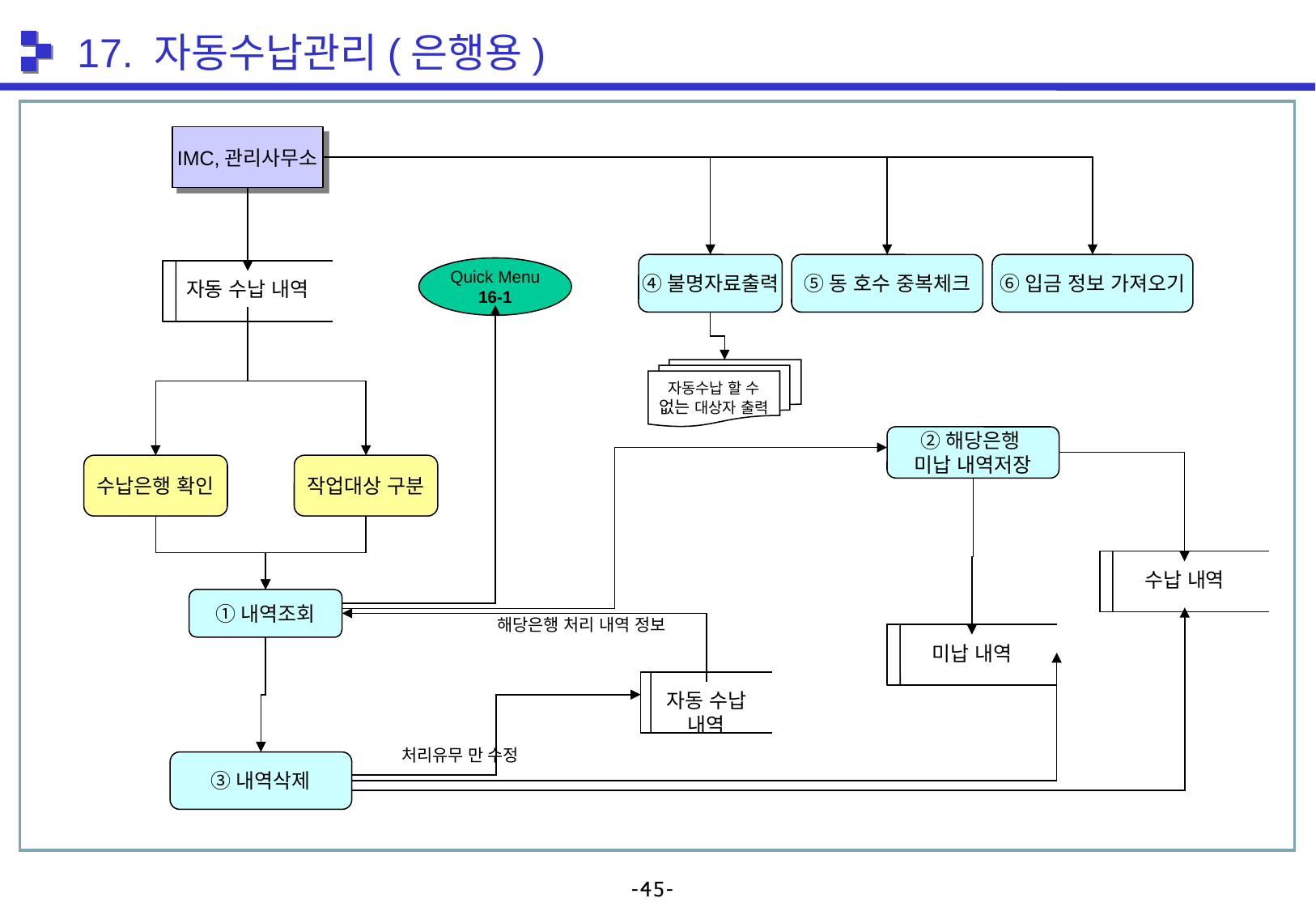

17. 자동수납관리(은행용)

IMC,관리사무소
④불명자료출력
⑤동 호수 중복체크
⑥입금 정보 가져오기
Quick Menu
16-1

자동 수납 내역

자동수납 할 수
없는 대상자 출력

②해당은행
미납 내역저장

수납은행 확인
작업대상 구분

수납 내역

①내역조회
해당은행 처리 내역 정보

미납 내역

자동 수납 내역

처리유무 만 수정
③내역삭제